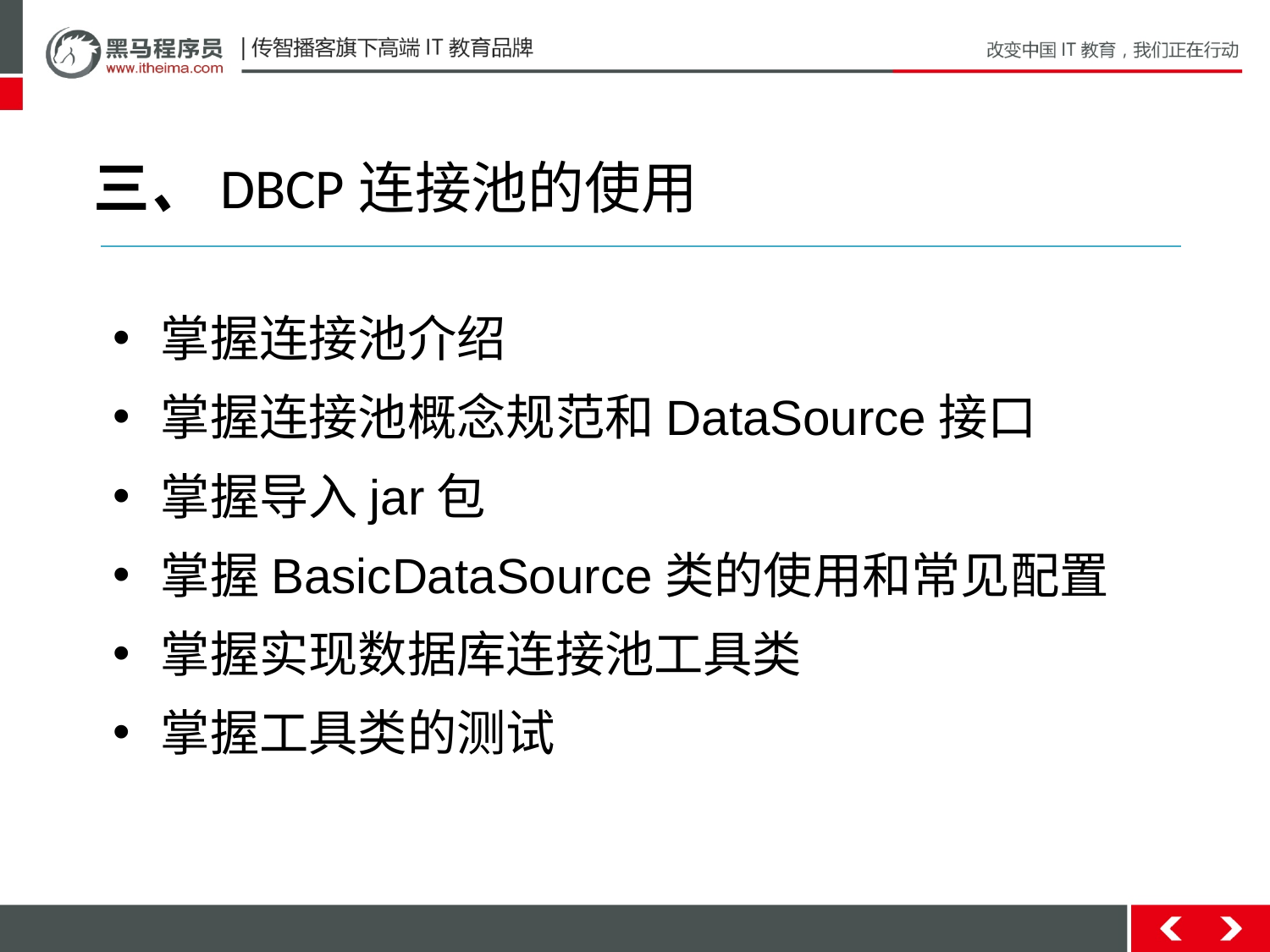

三、DBCP连接池的使用
掌握连接池介绍
掌握连接池概念规范和DataSource接口
掌握导入jar包
掌握BasicDataSource类的使用和常见配置
掌握实现数据库连接池工具类
掌握工具类的测试